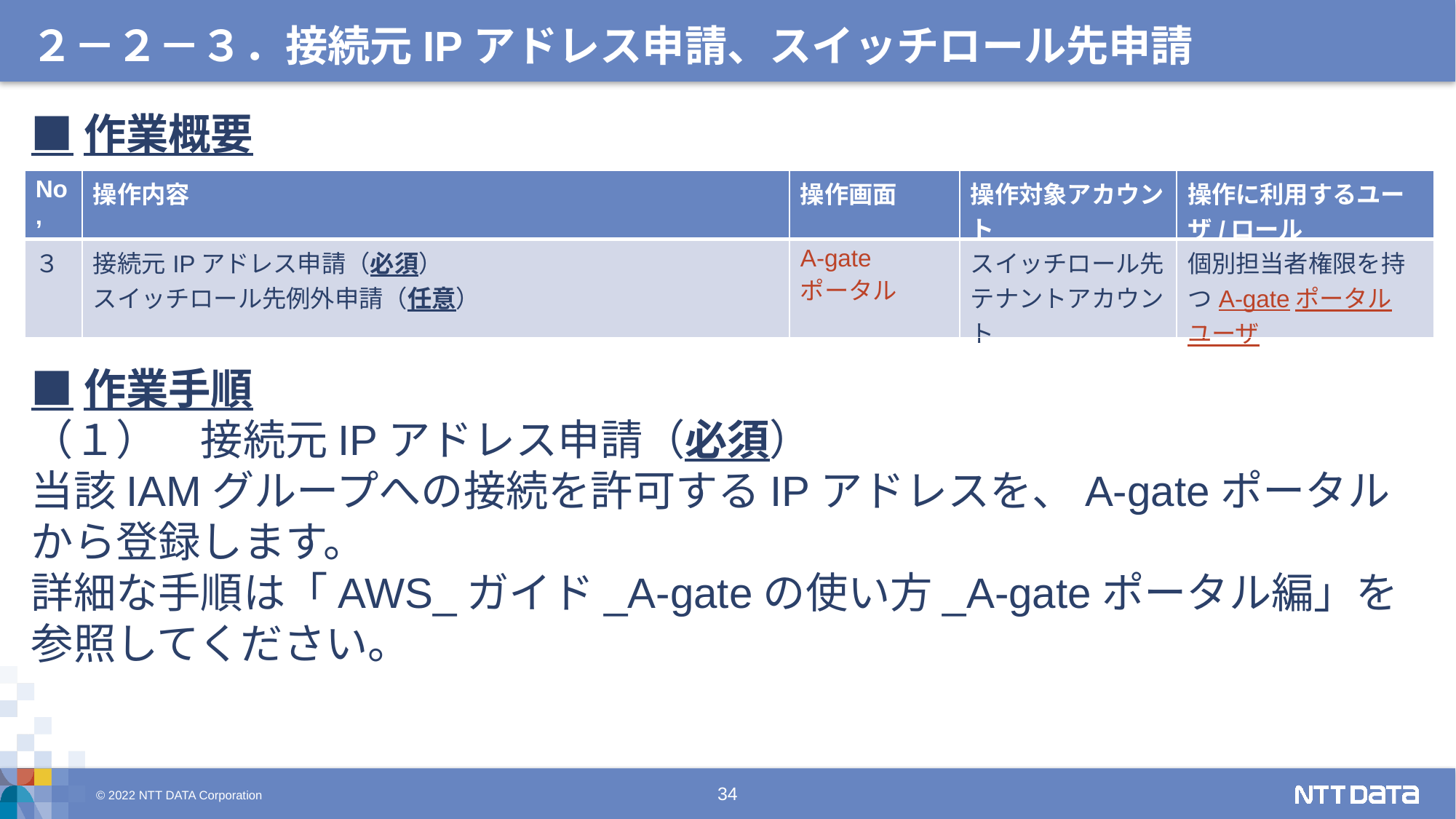

２－２－３．接続元IPアドレス申請、スイッチロール先申請
■作業概要

■作業手順
（１）　接続元IPアドレス申請（必須）
当該IAMグループへの接続を許可するIPアドレスを、A-gateポータルから登録します。
詳細な手順は「AWS_ガイド_A-gateの使い方_A-gateポータル編」を参照してください。
| No, | 操作内容 | 操作画面 | 操作対象アカウント | 操作に利用するユーザ/ロール |
| --- | --- | --- | --- | --- |
| ３ | 接続元IPアドレス申請（必須） スイッチロール先例外申請（任意） | A-gate ポータル | スイッチロール先 テナントアカウント | 個別担当者権限を持つA-gateポータルユーザ |